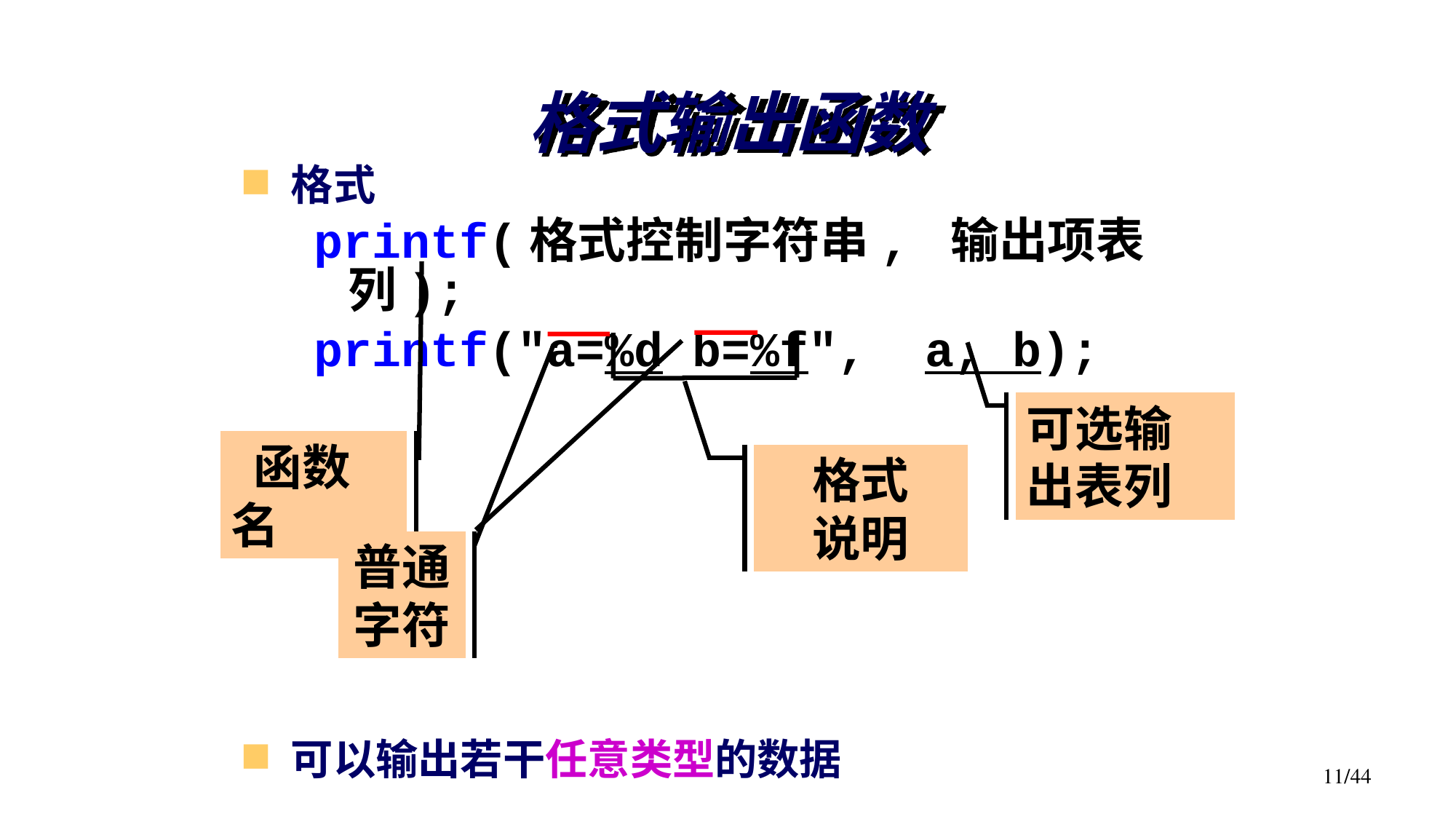

# 格式输出函数
格式
printf(格式控制字符串, 输出项表列);
printf("a=%d b=%f",  a, b);

可以输出若干任意类型的数据

格式
说明

可选输
出表列
 函数名
普通字符